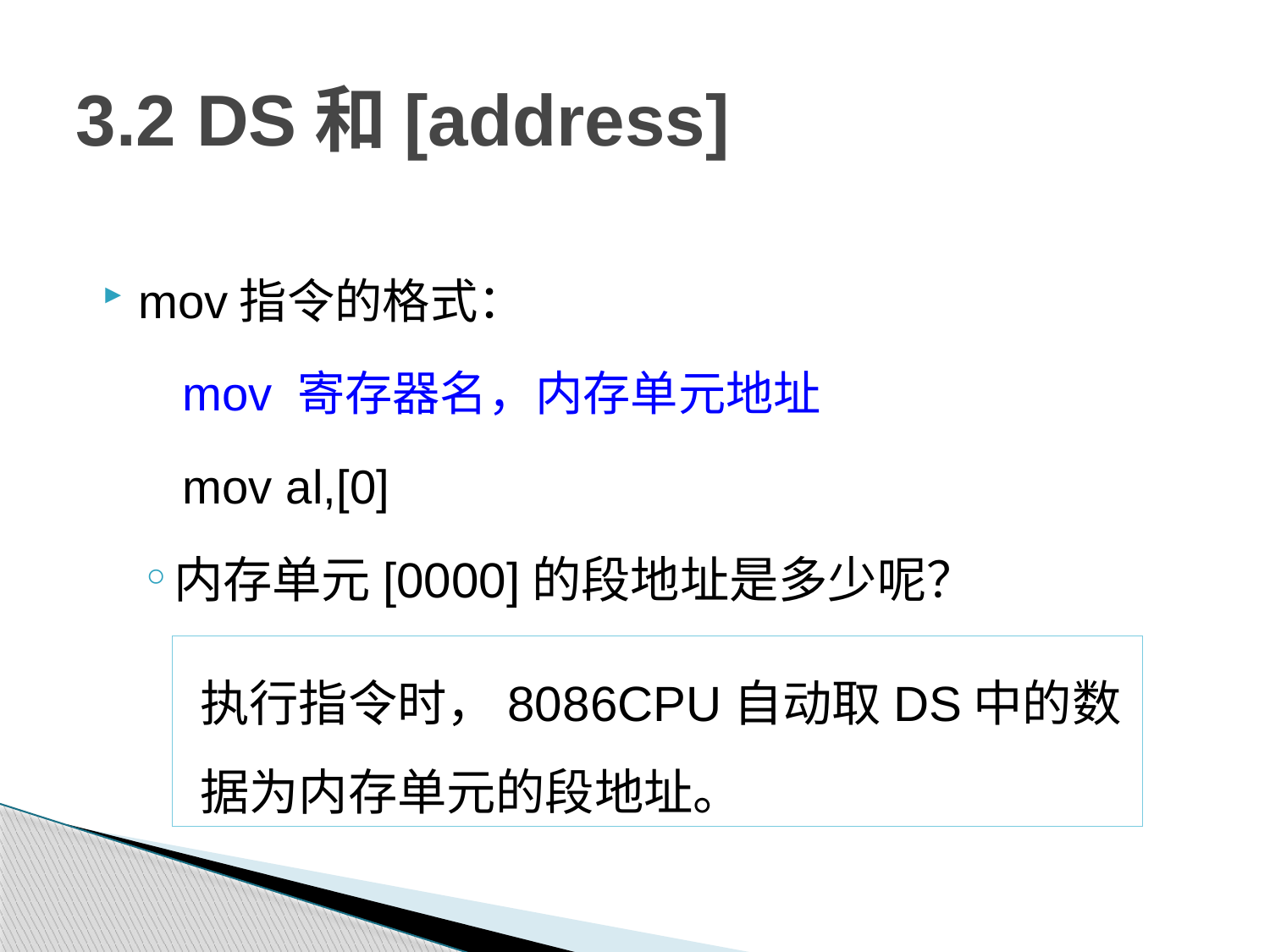

# 3.2 DS和[address]
mov指令的格式：
      mov 寄存器名，内存单元地址
      mov al,[0]
内存单元[0000]的段地址是多少呢？

执行指令时，8086CPU自动取DS中的数据为内存单元的段地址。